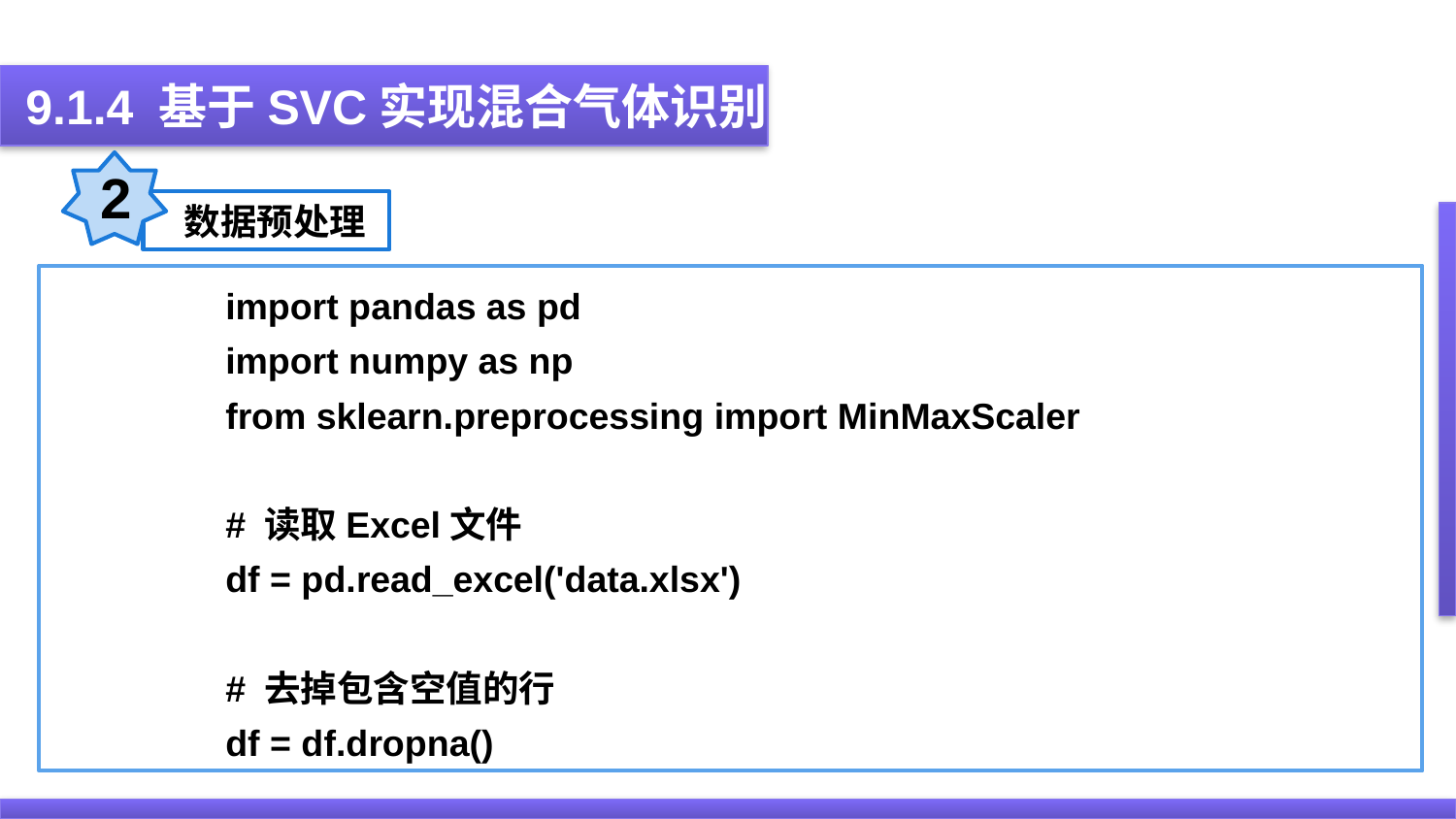

9.1.4 基于SVC实现混合气体识别
2
 数据预处理
import pandas as pd
import numpy as np
from sklearn.preprocessing import MinMaxScaler

# 读取Excel文件
df = pd.read_excel('data.xlsx')

# 去掉包含空值的行
df = df.dropna()